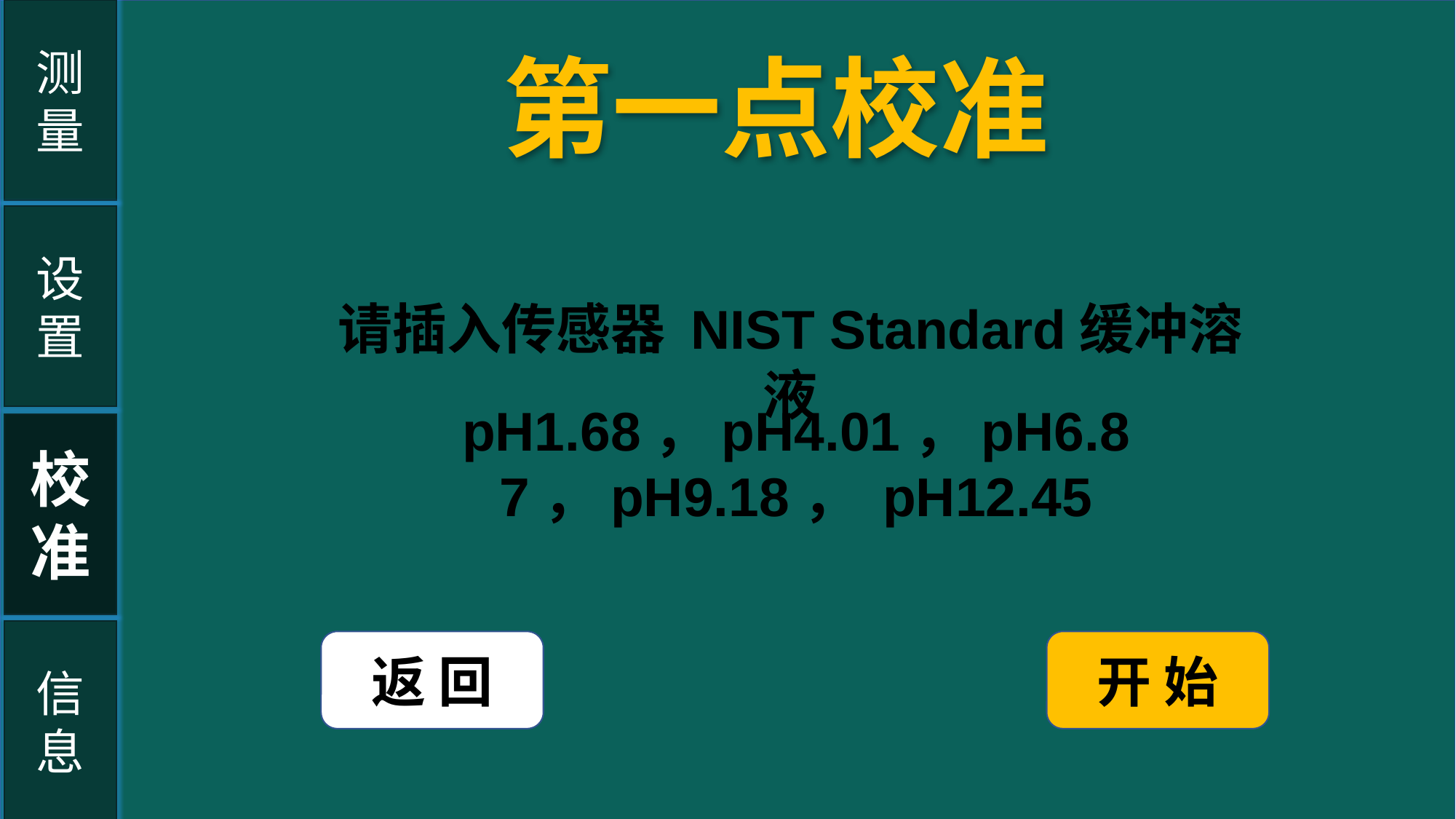

测
量
第一点校准
设置
请插入传感器 NIST Standard缓冲溶液
pH1.68，pH4.01，pH6.87，pH9.18， pH12.45
校
准
信
息
返 回
开 始